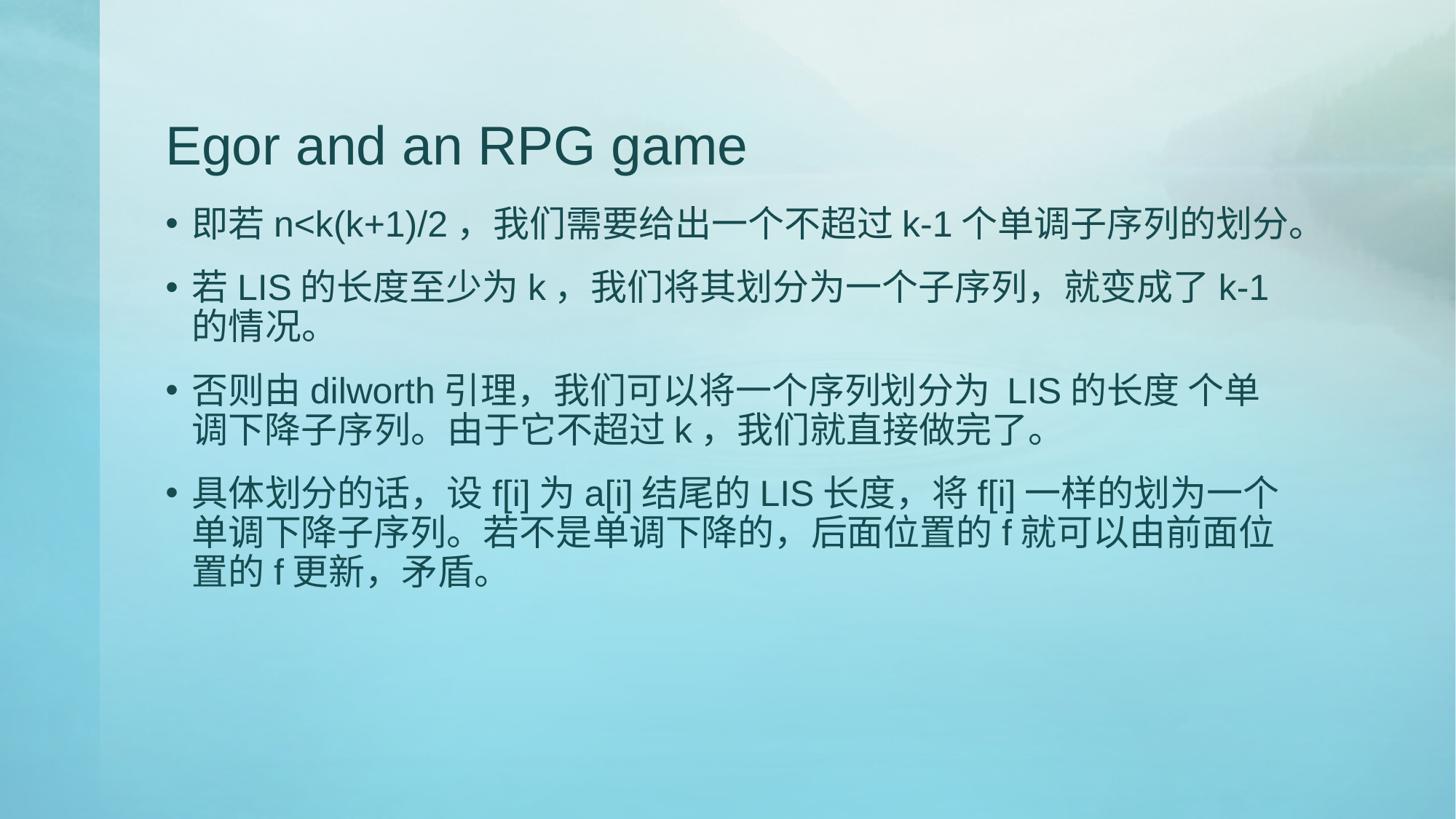

# Egor and an RPG game
即若n<k(k+1)/2，我们需要给出一个不超过k-1个单调子序列的划分。
若LIS的长度至少为k，我们将其划分为一个子序列，就变成了k-1的情况。
否则由dilworth引理，我们可以将一个序列划分为 LIS的长度 个单调下降子序列。由于它不超过k，我们就直接做完了。
具体划分的话，设f[i]为a[i]结尾的LIS长度，将f[i]一样的划为一个单调下降子序列。若不是单调下降的，后面位置的f就可以由前面位置的f更新，矛盾。